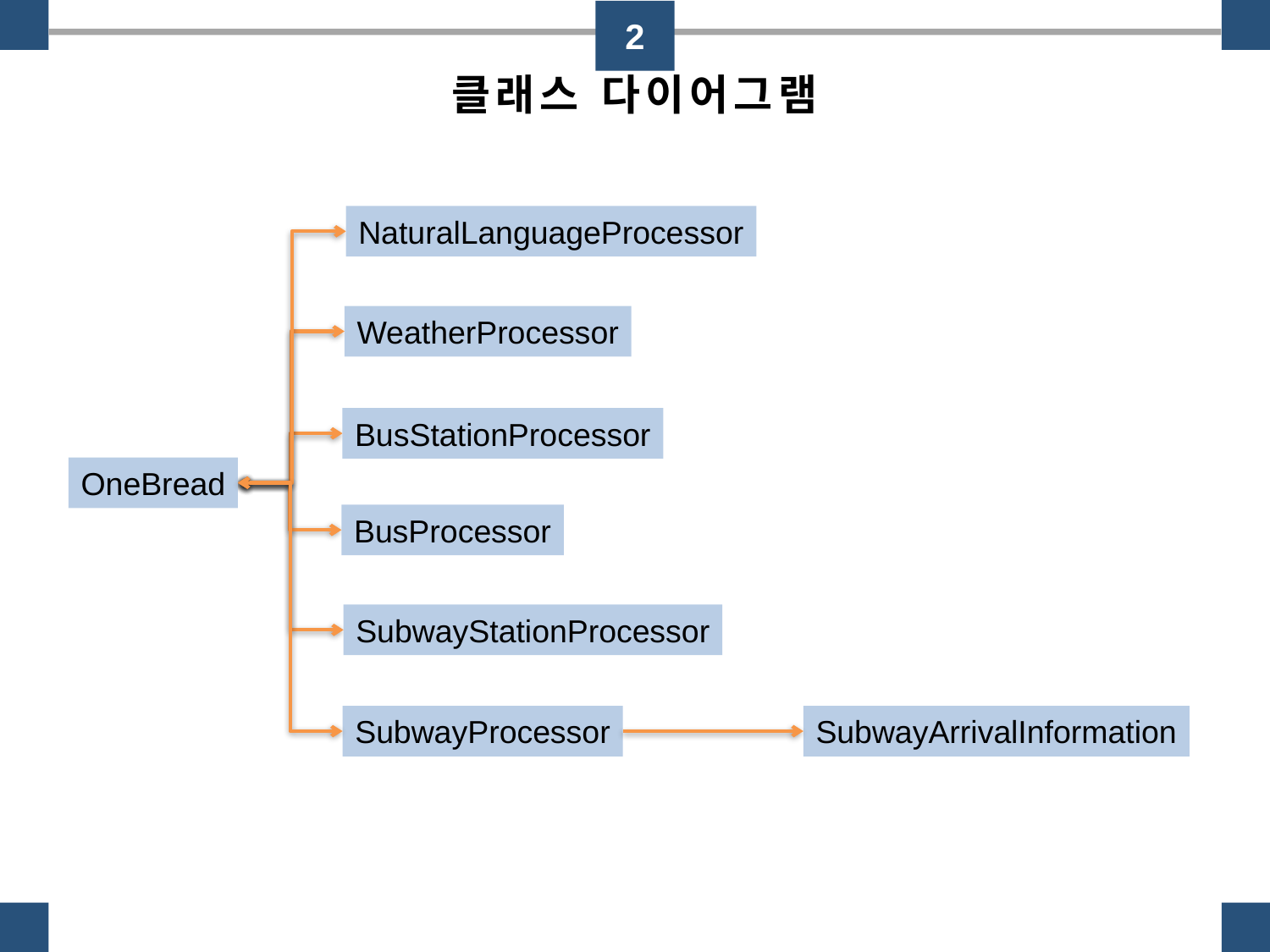

2

클래스 다이어그램
NaturalLanguageProcessor
WeatherProcessor
BusStationProcessor
OneBread
BusProcessor
SubwayStationProcessor
SubwayProcessor
SubwayArrivalInformation